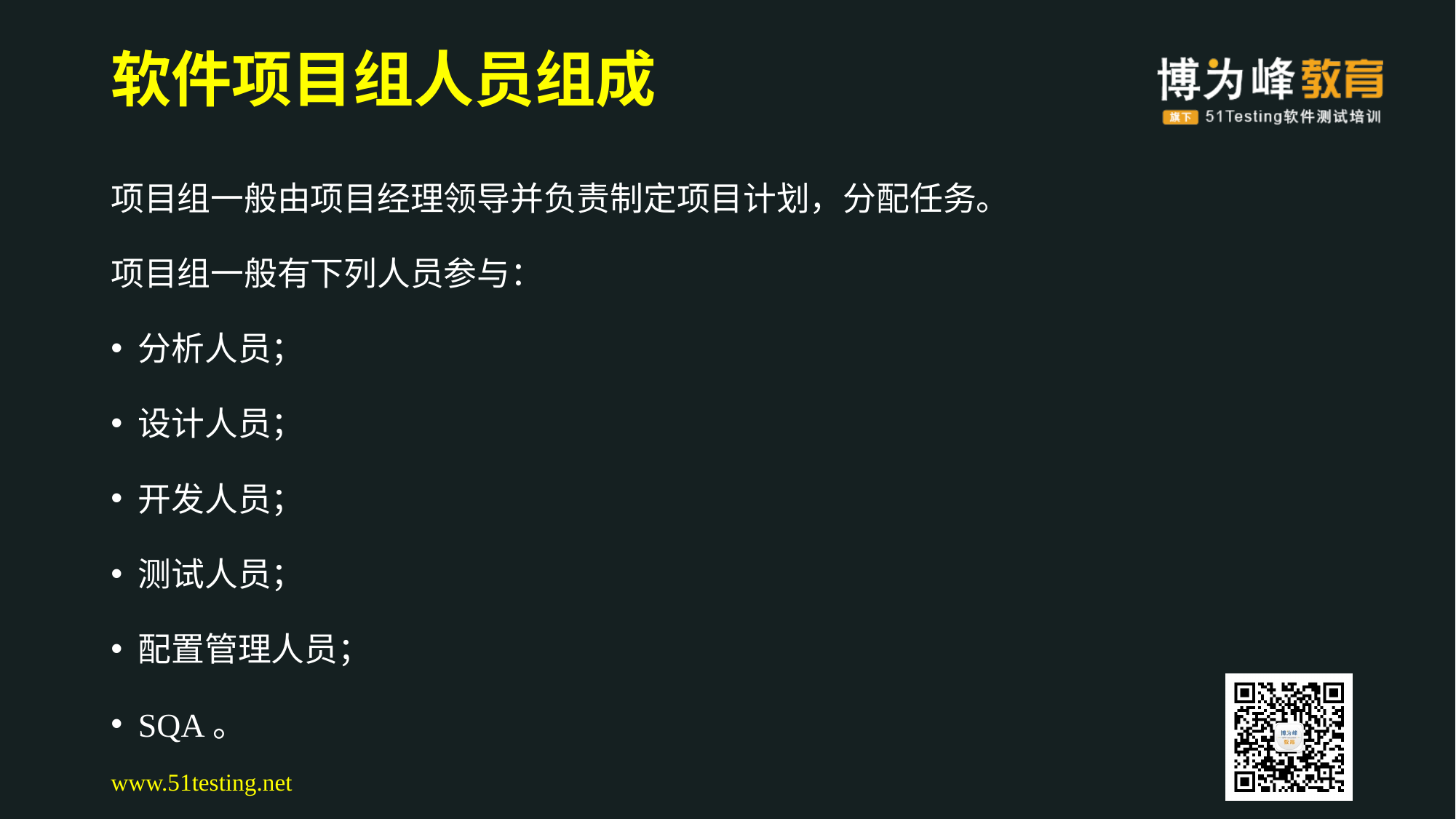

# 软件项目组人员组成
项目组一般由项目经理领导并负责制定项目计划，分配任务。
项目组一般有下列人员参与：
分析人员；
设计人员；
开发人员；
测试人员；
配置管理人员；
SQA。
www.51testing.net